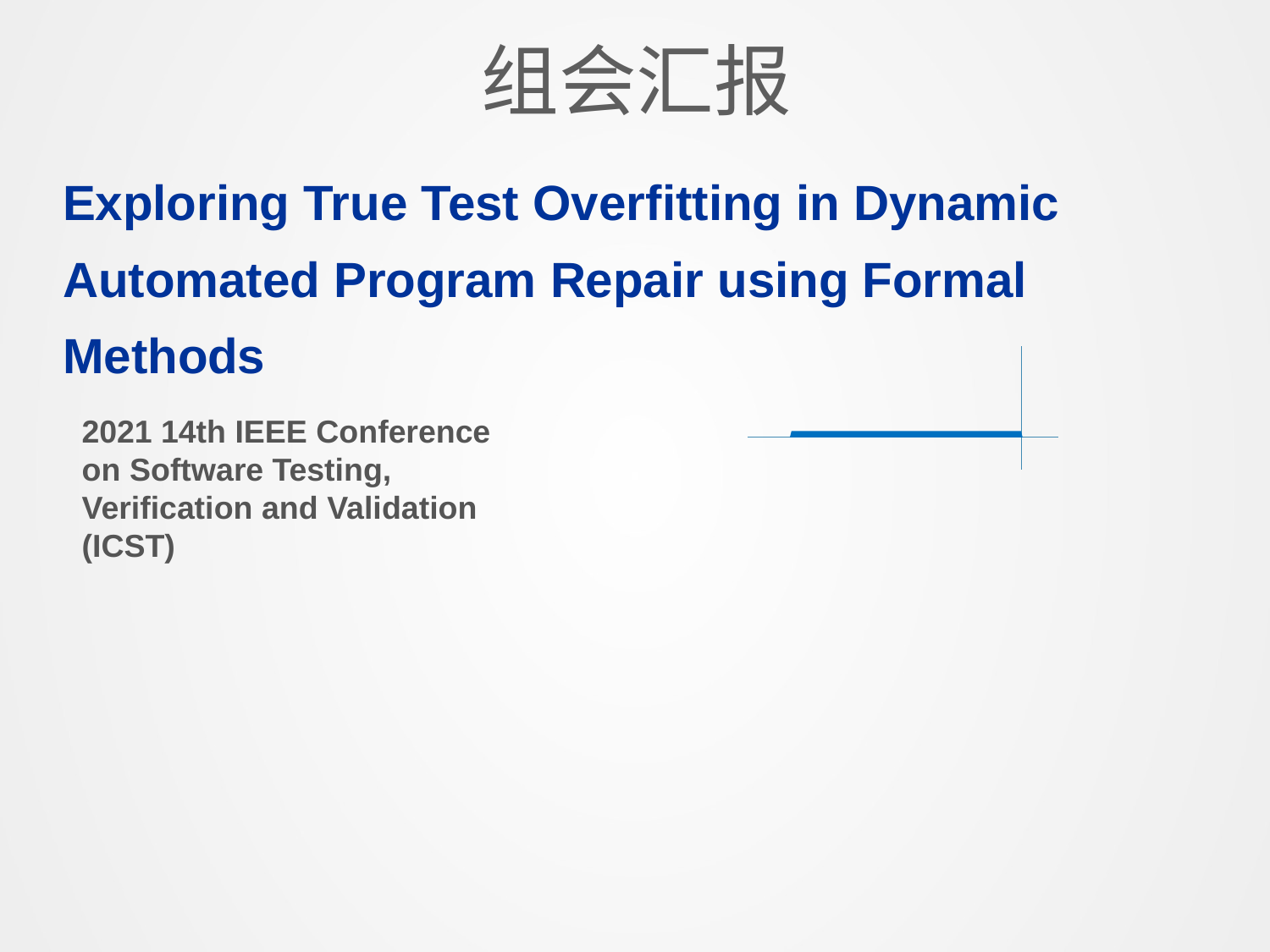

组会汇报
Exploring True Test Overfitting in Dynamic Automated Program Repair using Formal Methods
2021 14th IEEE Conference on Software Testing, Verification and Validation (ICST)